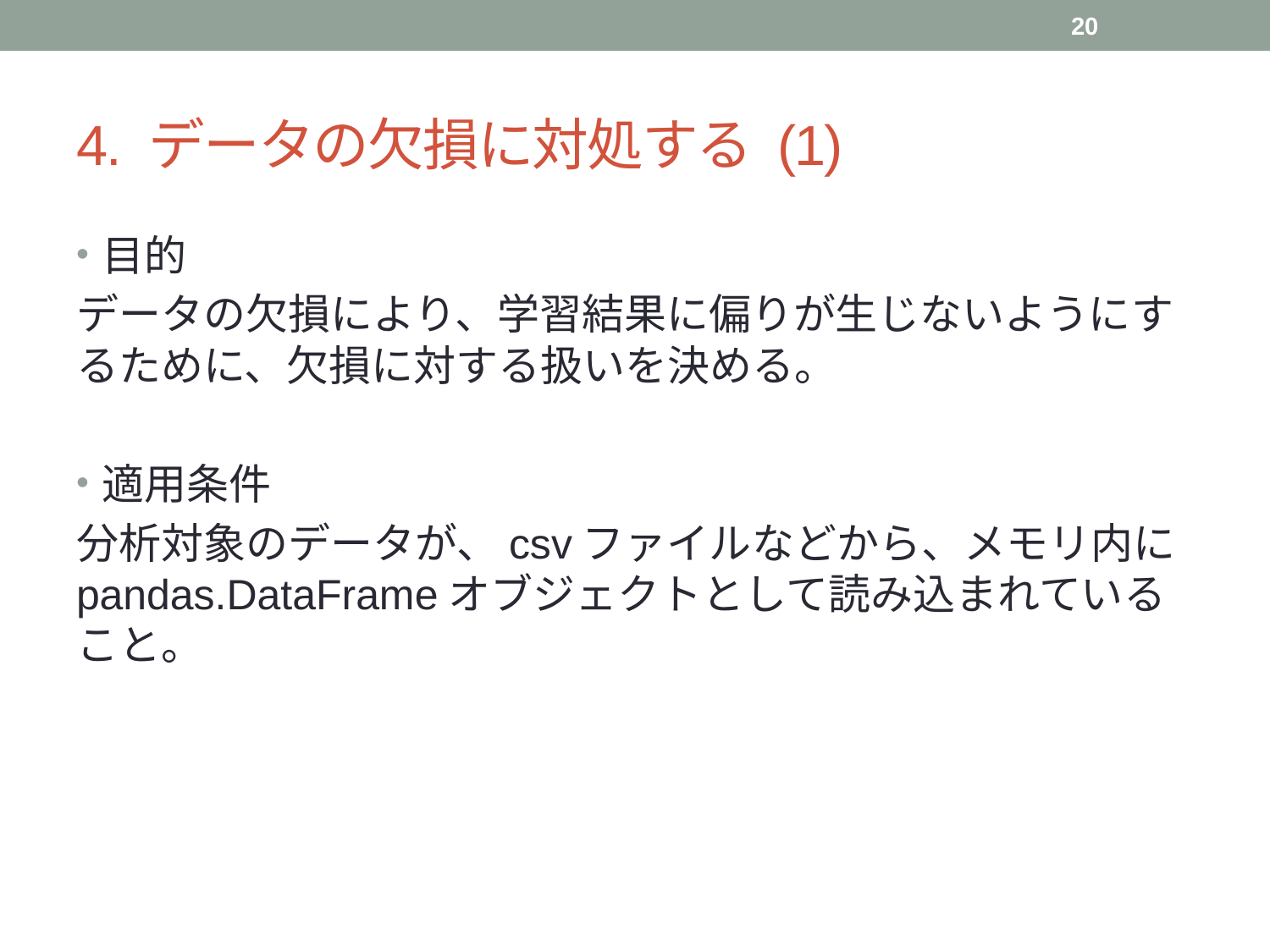

20
# 4. データの欠損に対処する (1)
目的
データの欠損により、学習結果に偏りが生じないようにするために、欠損に対する扱いを決める。

適用条件
分析対象のデータが、csvファイルなどから、メモリ内にpandas.DataFrameオブジェクトとして読み込まれていること。